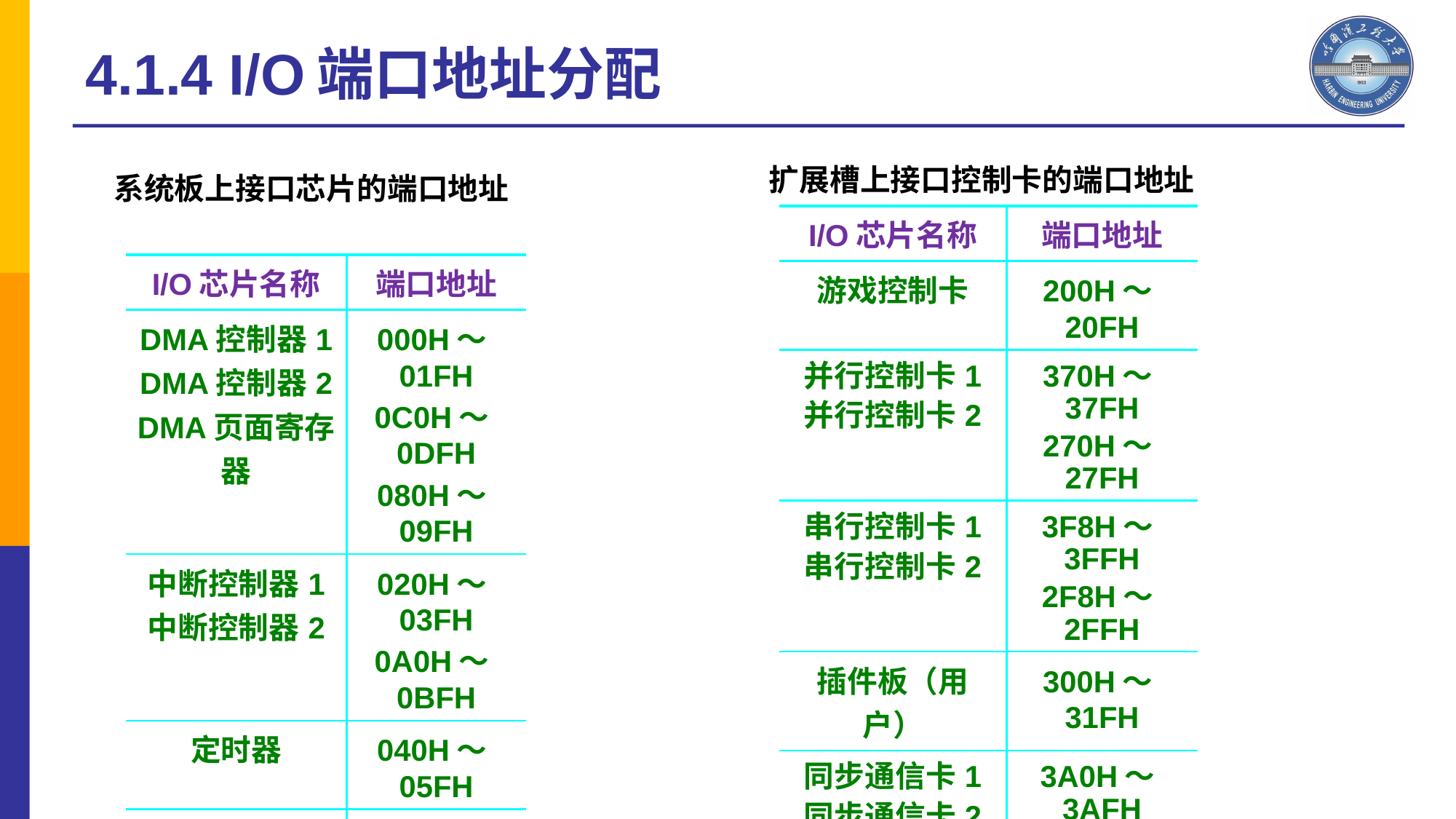

4.1.4 I/O端口地址分配
扩展槽上接口控制卡的端口地址
系统板上接口芯片的端口地址
| I/O芯片名称 | 端口地址 |
| --- | --- |
| 游戏控制卡 | 200H～20FH |
| 并行控制卡1 并行控制卡2 | 370H～37FH 270H～27FH |
| 串行控制卡1 串行控制卡2 | 3F8H～3FFH 2F8H～2FFH |
| 插件板（用户） | 300H～31FH |
| 同步通信卡1 同步通信卡2 | 3A0H～3AFH 380H～38FH |
| 单显MDA 彩显CGA 彩显EGA/VGA | 3B0H～3BFH 3D0H～3DFH 3C0H～3CFH |
| 硬驱控制卡 软驱控制卡 | 1F0H～1FFH 3F0H～3FFH |
| PC网卡 | 360H～36FH |
| I/O芯片名称 | 端口地址 |
| --- | --- |
| DMA控制器1 DMA控制器2 DMA页面寄存器 | 000H～01FH 0C0H～0DFH 080H～09FH |
| 中断控制器1 中断控制器2 | 020H～03FH 0A0H～0BFH |
| 定时器 | 040H～05FH |
| 并行接口芯片 | 060H～06FH |
| RT/CMOS RAM | 070H～07FH |
| 协处理器 | 0F0H～0FFH |